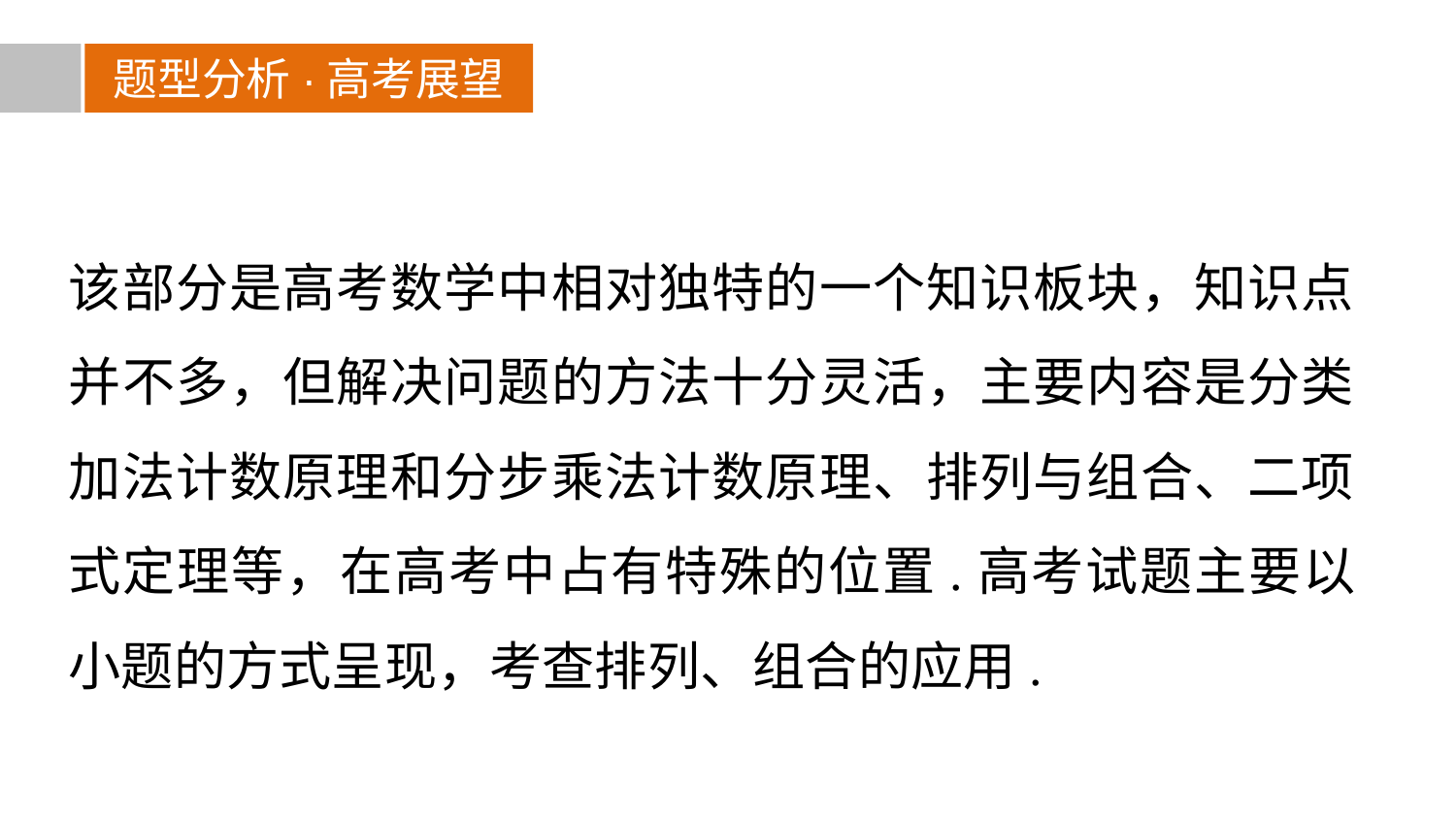

题型分析·高考展望
该部分是高考数学中相对独特的一个知识板块，知识点并不多，但解决问题的方法十分灵活，主要内容是分类加法计数原理和分步乘法计数原理、排列与组合、二项式定理等，在高考中占有特殊的位置.高考试题主要以小题的方式呈现，考查排列、组合的应用.